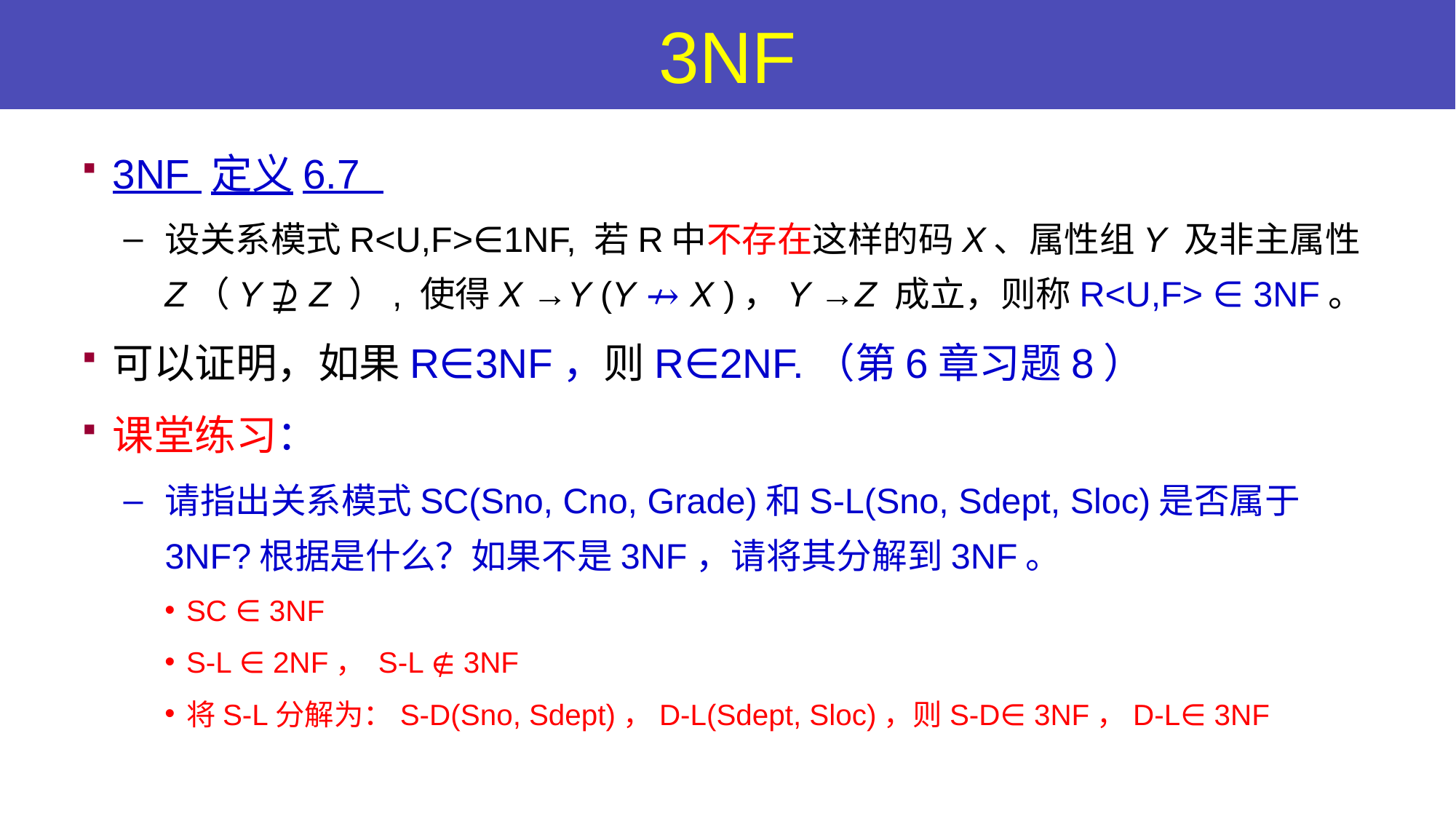

# 3NF
3NF 定义6.7
设关系模式R<U,F>∈1NF, 若R中不存在这样的码X、属性组Y 及非主属性Z（Y ⊉ Z ）, 使得X →Y (Y ↛ X )，Y →Z 成立，则称R<U,F> ∈ 3NF。
可以证明，如果R∈3NF，则R∈2NF.（第6章习题8）
课堂练习：
请指出关系模式SC(Sno, Cno, Grade)和S-L(Sno, Sdept, Sloc)是否属于3NF?根据是什么？如果不是3NF，请将其分解到3NF。
SC ∈ 3NF
S-L ∈ 2NF， S-L ∉ 3NF
将S-L分解为：S-D(Sno, Sdept)，D-L(Sdept, Sloc)，则S-D∈ 3NF，D-L∈ 3NF
31